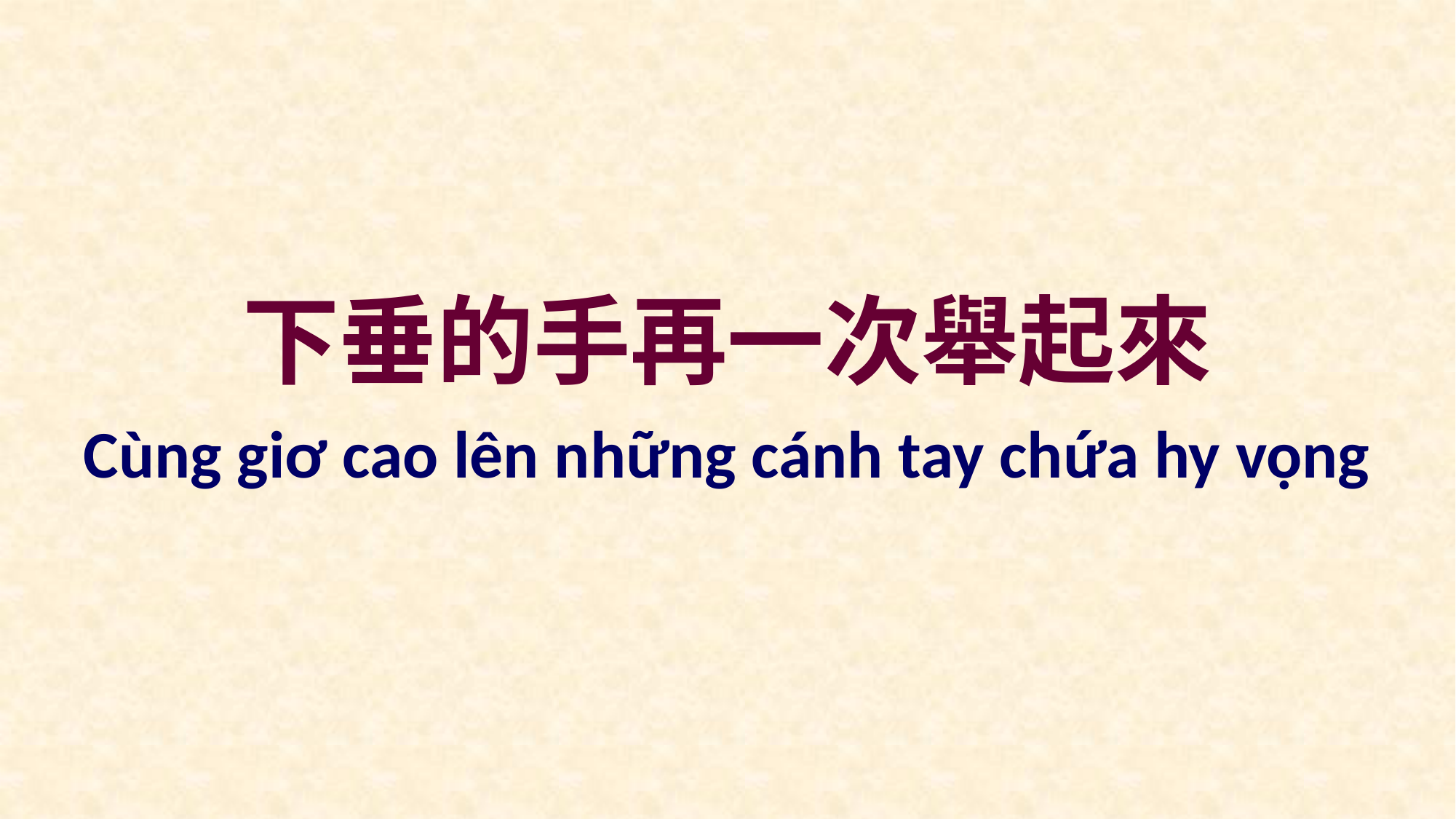

下垂的手再一次舉起來
Cùng giơ cao lên những cánh tay chứa hy vọng